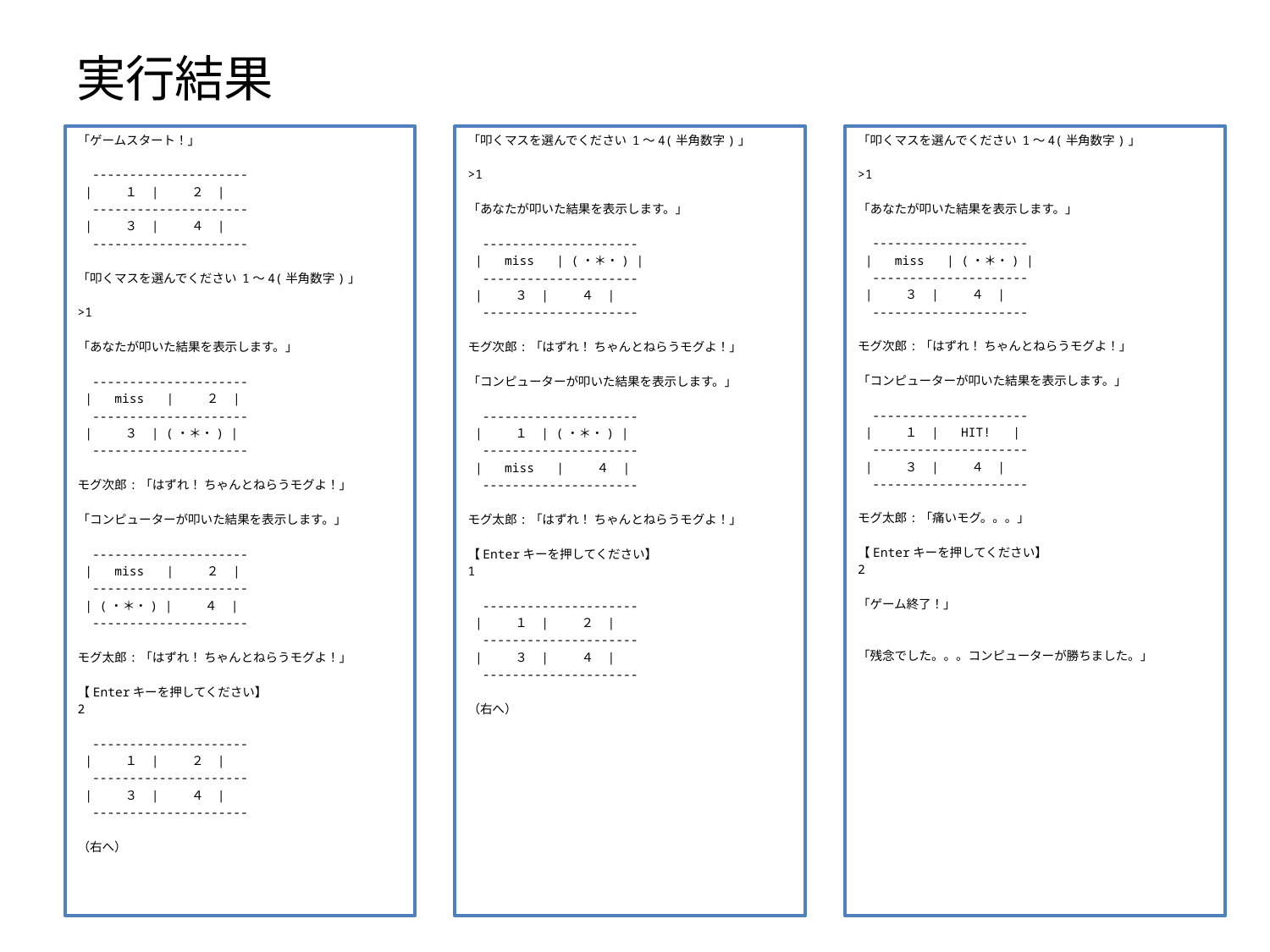

# 実行結果
「ゲームスタート！」

  ---------------------
 |    １    |    ２    |
  ---------------------
 |    ３    |    ４    |
  ---------------------

「叩くマスを選んでください 1～4(半角数字)」

>1

「あなたが叩いた結果を表示します。」

  ---------------------
 |   miss   |    ２    |
  ---------------------
 |    ３    | (・＊・) |
  ---------------------

モグ次郎:「はずれ！ ちゃんとねらうモグよ！」

「コンピューターが叩いた結果を表示します。」

  ---------------------
 |   miss   |    ２    |
  ---------------------
 | (・＊・) |    ４    |
  ---------------------

モグ太郎:「はずれ！ ちゃんとねらうモグよ！」

【Enterキーを押してください】
2

  ---------------------
 |    １    |    ２    |
  ---------------------
 |    ３    |    ４    |
  ---------------------

（右へ）
「叩くマスを選んでください 1～4(半角数字)」

>1

「あなたが叩いた結果を表示します。」

  ---------------------
 |   miss   | (・＊・) |
  ---------------------
 |    ３    |    ４    |
  ---------------------

モグ次郎:「はずれ！ ちゃんとねらうモグよ！」

「コンピューターが叩いた結果を表示します。」

  ---------------------
 |    １    | (・＊・) |
  ---------------------
 |   miss   |    ４    |
  ---------------------

モグ太郎:「はずれ！ ちゃんとねらうモグよ！」

【Enterキーを押してください】
1

  ---------------------
 |    １    |    ２    |
  ---------------------
 |    ３    |    ４    |
  ---------------------

（右へ）

「叩くマスを選んでください 1～4(半角数字)」

>1

「あなたが叩いた結果を表示します。」

  ---------------------
 |   miss   | (・＊・) |
  ---------------------
 |    ３    |    ４    |
  ---------------------

モグ次郎:「はずれ！ ちゃんとねらうモグよ！」

「コンピューターが叩いた結果を表示します。」

  ---------------------
 |    １    |   HIT!   |
  ---------------------
 |    ３    |    ４    |
  ---------------------

モグ太郎:「痛いモグ。。。」

【Enterキーを押してください】
2

「ゲーム終了！」

「残念でした。。。コンピューターが勝ちました。」